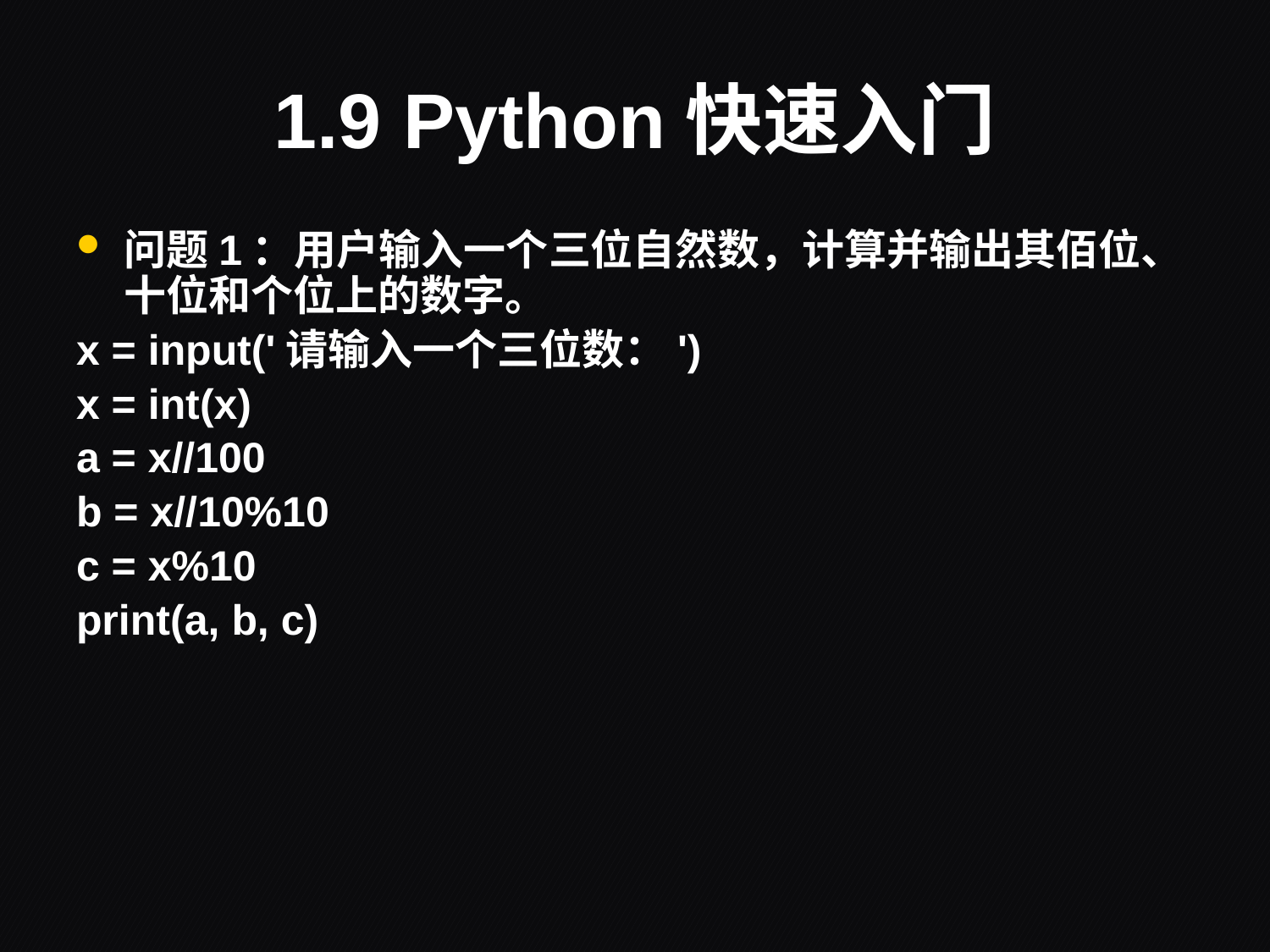

# 1.9 Python快速入门
问题1：用户输入一个三位自然数，计算并输出其佰位、十位和个位上的数字。
x = input('请输入一个三位数：')
x = int(x)
a = x//100
b = x//10%10
c = x%10
print(a, b, c)